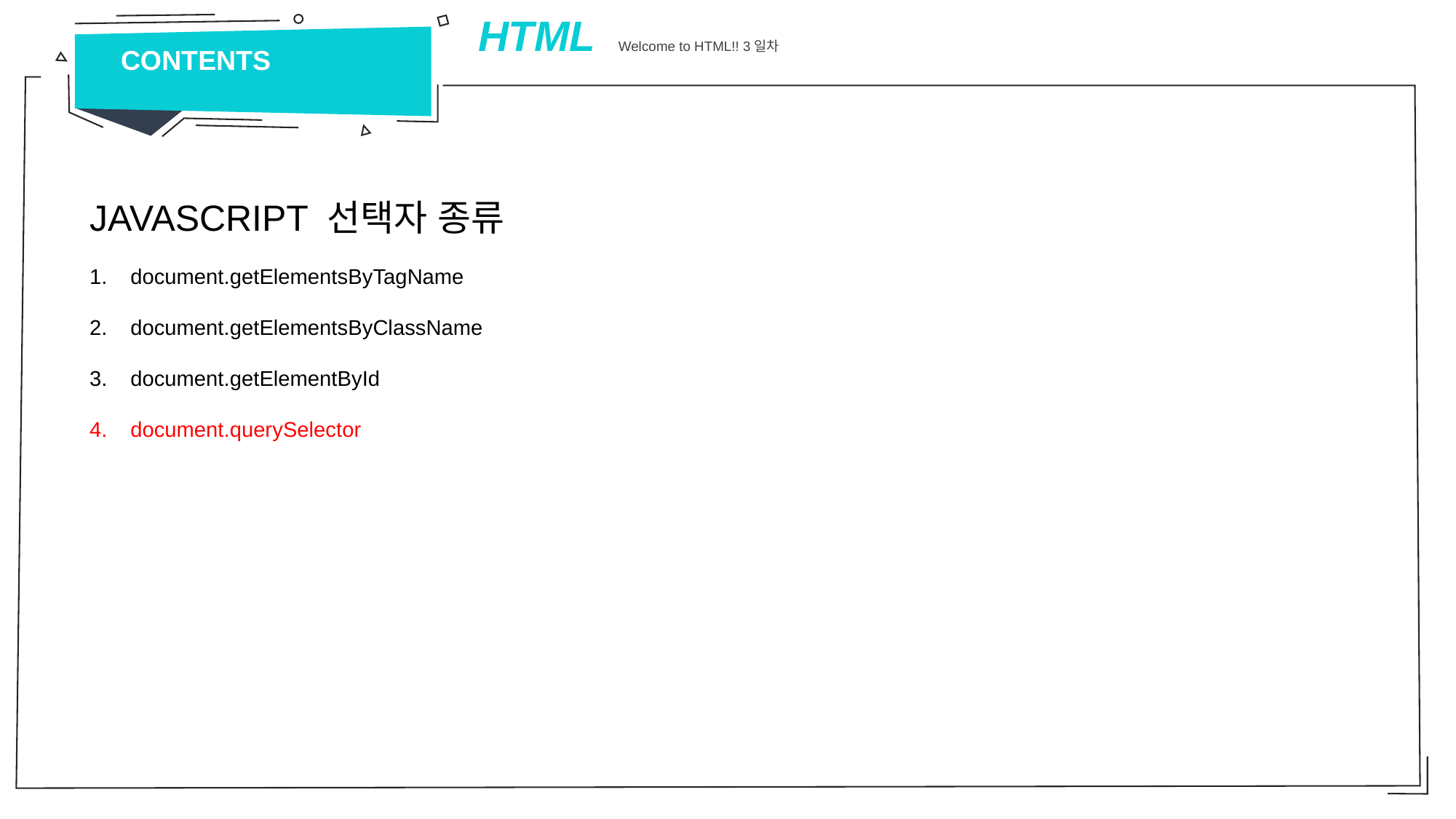

HTML  Welcome to HTML!! 3일차

CONTENTS

JAVASCRIPT 선택자 종류
document.getElementsByTagName

document.getElementsByClassName

document.getElementById

document.querySelector